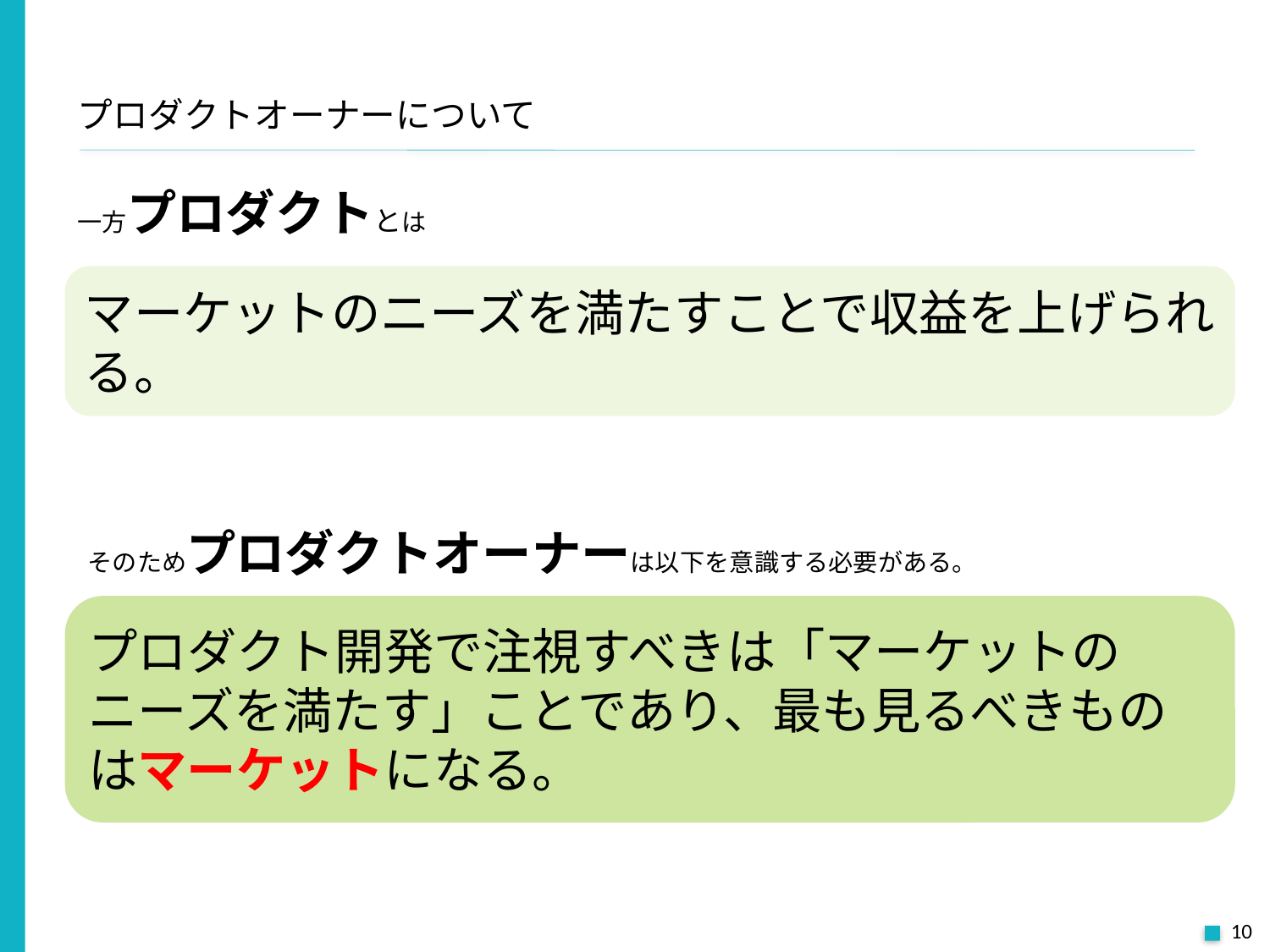

# プロダクトオーナーについて
一方プロダクトとは
マーケットのニーズを満たすことで収益を上げられる。
そのためプロダクトオーナーは以下を意識する必要がある。
プロダクト開発で注視すべきは「マーケットのニーズを満たす」ことであり、最も見るべきものはマーケットになる。
10